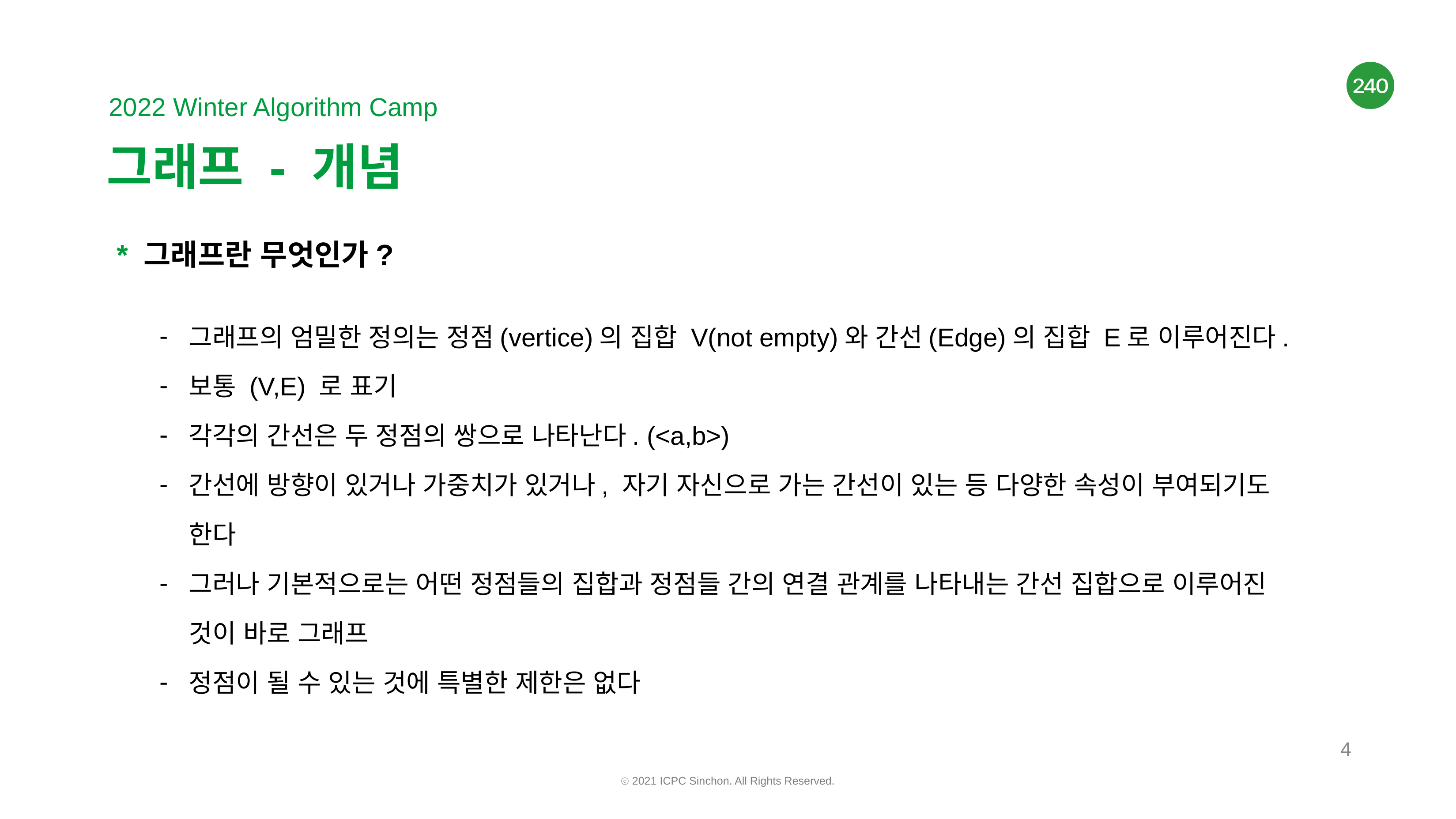

# 그래프 - 개념
* 그래프란 무엇인가?
그래프의 엄밀한 정의는 정점(vertice)의 집합 V(not empty)와 간선(Edge)의 집합 E로 이루어진다.
보통 (V,E) 로 표기
각각의 간선은 두 정점의 쌍으로 나타난다. (<a,b>)
간선에 방향이 있거나 가중치가 있거나, 자기 자신으로 가는 간선이 있는 등 다양한 속성이 부여되기도 한다
그러나 기본적으로는 어떤 정점들의 집합과 정점들 간의 연결 관계를 나타내는 간선 집합으로 이루어진 것이 바로 그래프
정점이 될 수 있는 것에 특별한 제한은 없다
4
ⓒ 2021 ICPC Sinchon. All Rights Reserved.